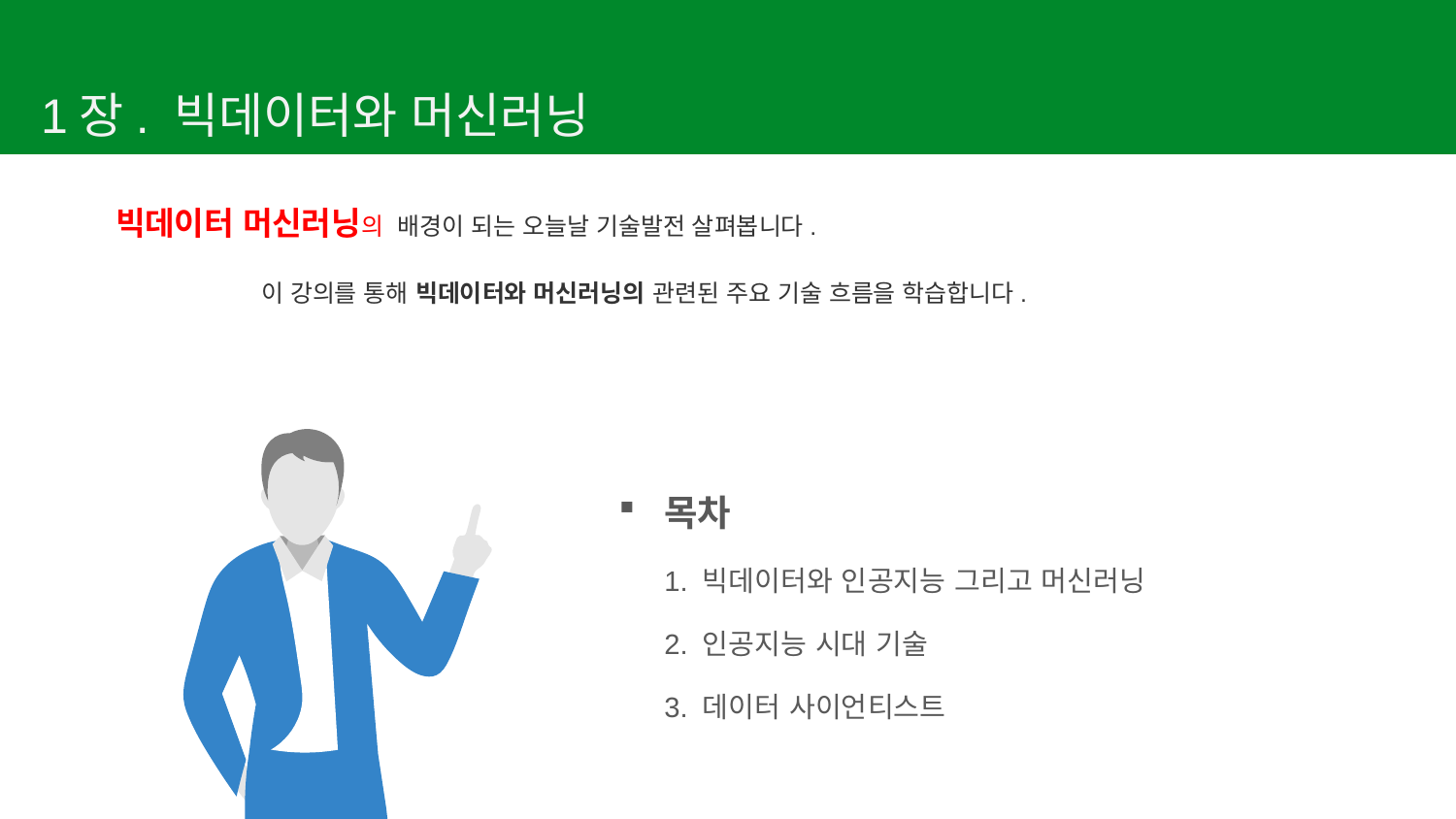

1장. 빅데이터와 머신러닝
빅데이터 머신러닝의  배경이 되는 오늘날 기술발전 살펴봅니다.
	이 강의를 통해 빅데이터와 머신러닝의 관련된 주요 기술 흐름을 학습합니다.

목차
1. 빅데이터와 인공지능 그리고 머신러닝
2. 인공지능 시대 기술
3. 데이터 사이언티스트